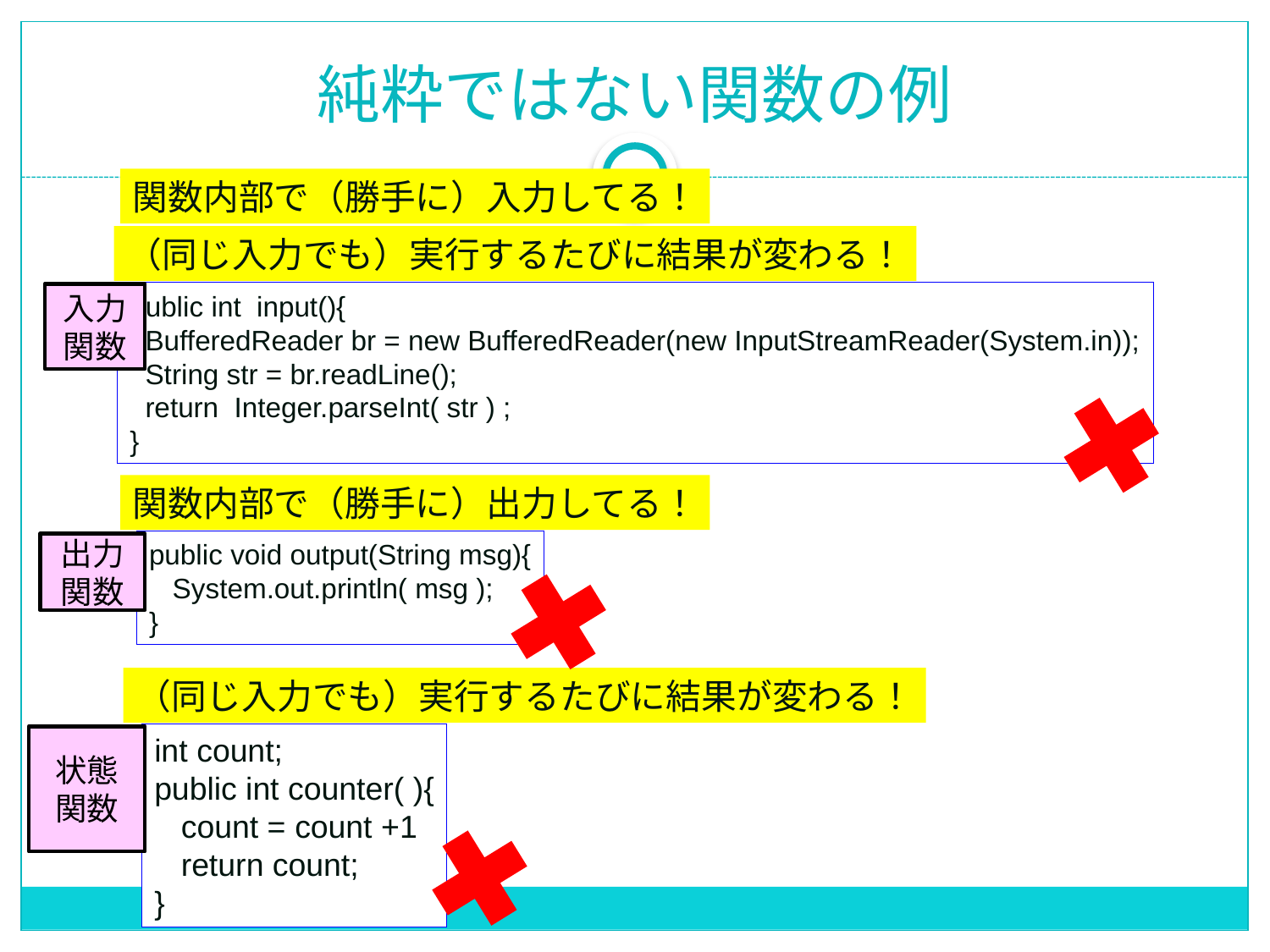

# 純粋ではない関数の例
関数内部で（勝手に）入力してる！
（同じ入力でも）実行するたびに結果が変わる！
public int  input(){
  BufferedReader br = new BufferedReader(new InputStreamReader(System.in));
  String str = br.readLine();
  return  Integer.parseInt( str ) ;
}
入力
関数

関数内部で（勝手に）出力してる！
public void output(String msg){
   System.out.println( msg );
}
出力
関数

（同じ入力でも）実行するたびに結果が変わる！
int count;
public int counter( ){
   count = count +1
   return count;
}
状態
関数